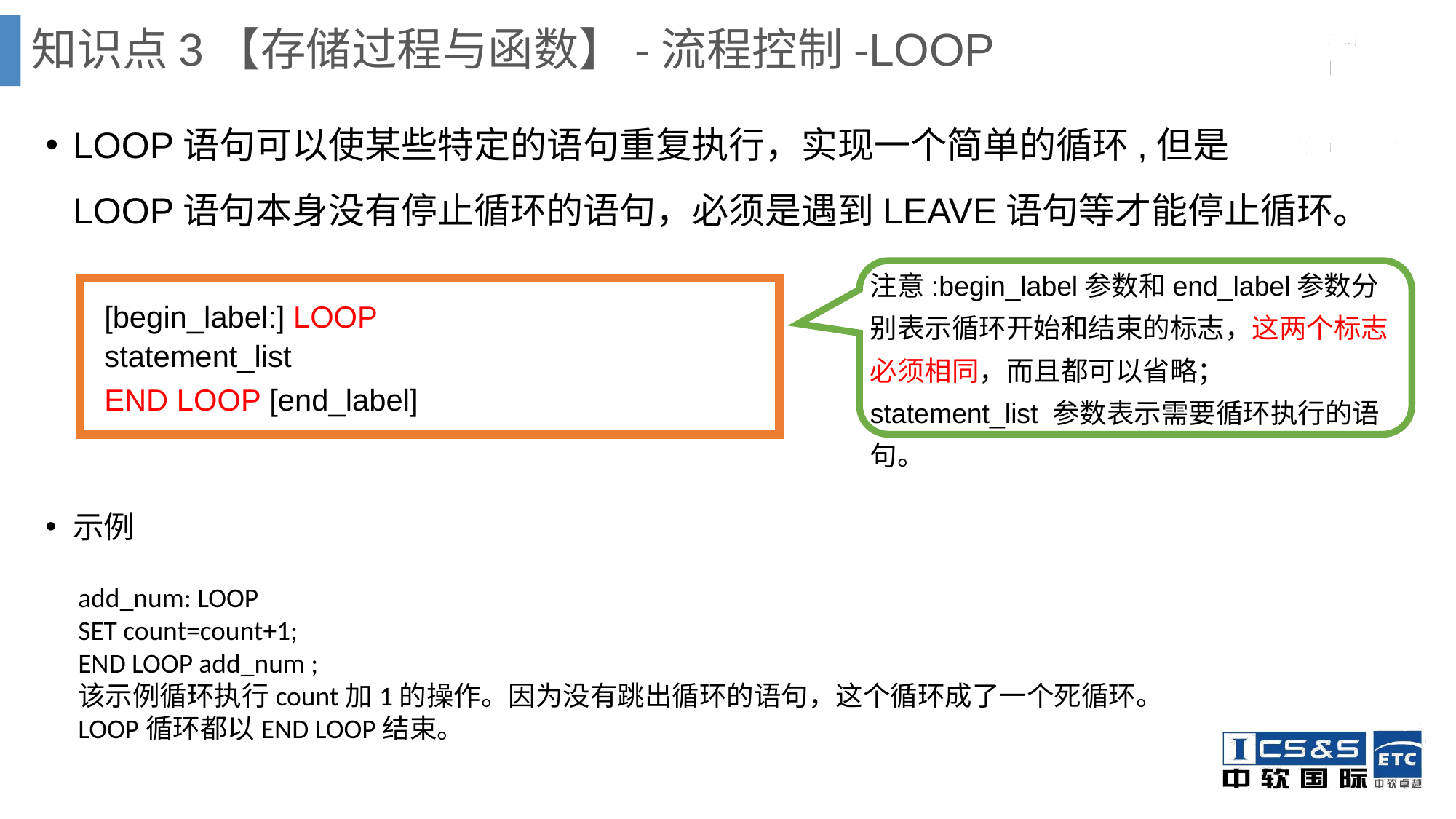

知识点3【存储过程与函数】-流程控制-LOOP
LOOP语句可以使某些特定的语句重复执行，实现一个简单的循环,但是LOOP语句本身没有停止循环的语句，必须是遇到LEAVE语句等才能停止循环。

示例

注意:begin_label参数和end_label参数分别表示循环开始和结束的标志，这两个标志必须相同，而且都可以省略；
statement_list 参数表示需要循环执行的语句。

[begin_label:] LOOP
statement_list
END LOOP [end_label]
add_num: LOOP
SET count=count+1;
END LOOP add_num ;
该示例循环执行count加1的操作。因为没有跳出循环的语句，这个循环成了一个死循环。
LOOP循环都以END LOOP结束。